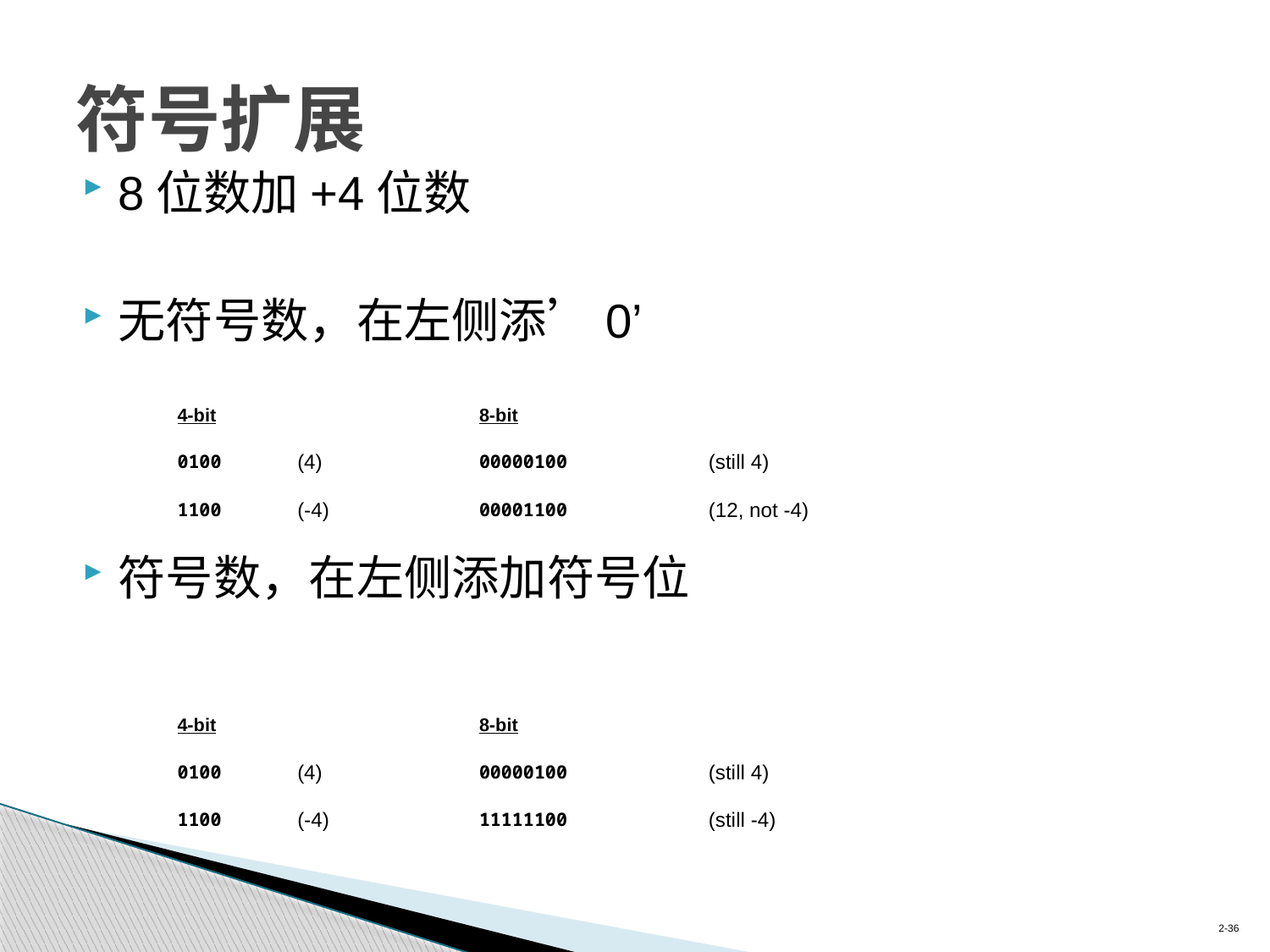

# 符号扩展
8位数加+4位数

无符号数，在左侧添’0’

符号数，在左侧添加符号位
4-bit		8-bit
0100	(4)	00000100	(still 4)
1100	(-4)	00001100	(12, not -4)
4-bit		8-bit
0100	(4)	00000100	(still 4)
1100	(-4)	11111100	(still -4)
2-36